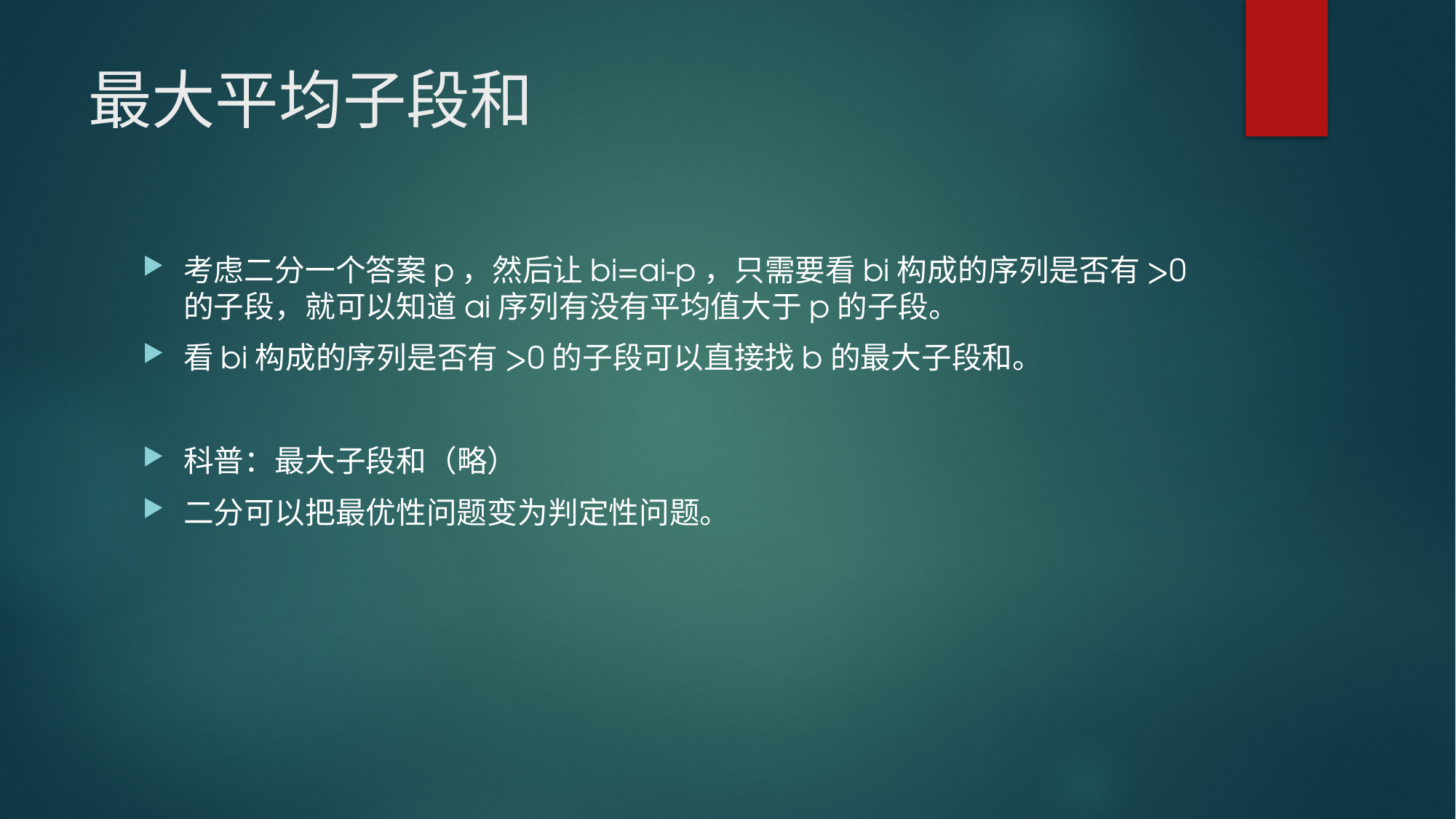

# 最大平均子段和
考虑二分一个答案p，然后让bi=ai-p，只需要看bi构成的序列是否有>0的子段，就可以知道ai序列有没有平均值大于p的子段。
看bi构成的序列是否有>0的子段可以直接找b的最大子段和。

科普：最大子段和（略）
二分可以把最优性问题变为判定性问题。